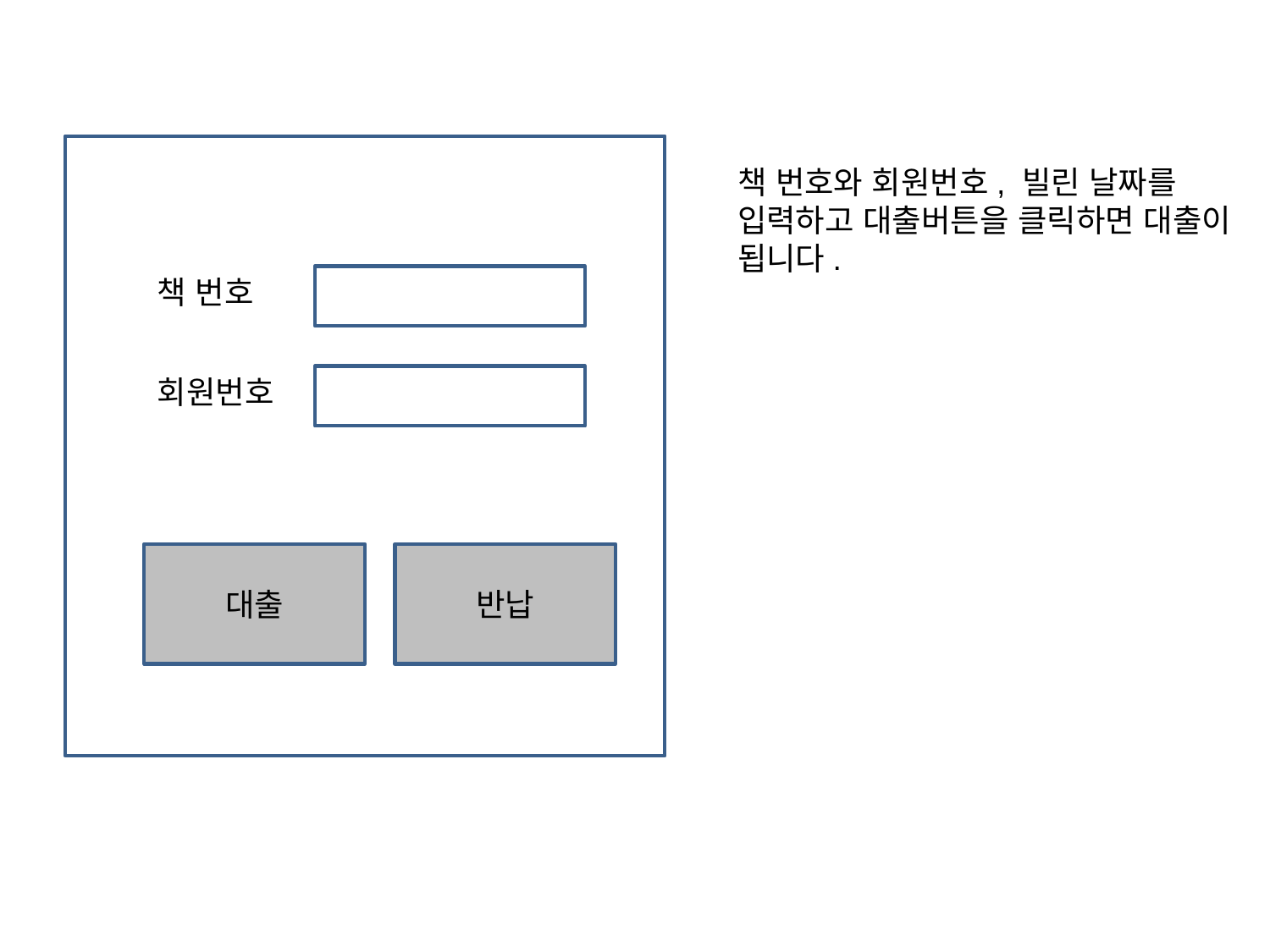

책 번호

회원번호

대출
반납
책 번호와 회원번호, 빌린 날짜를 입력하고 대출버튼을 클릭하면 대출이 됩니다.